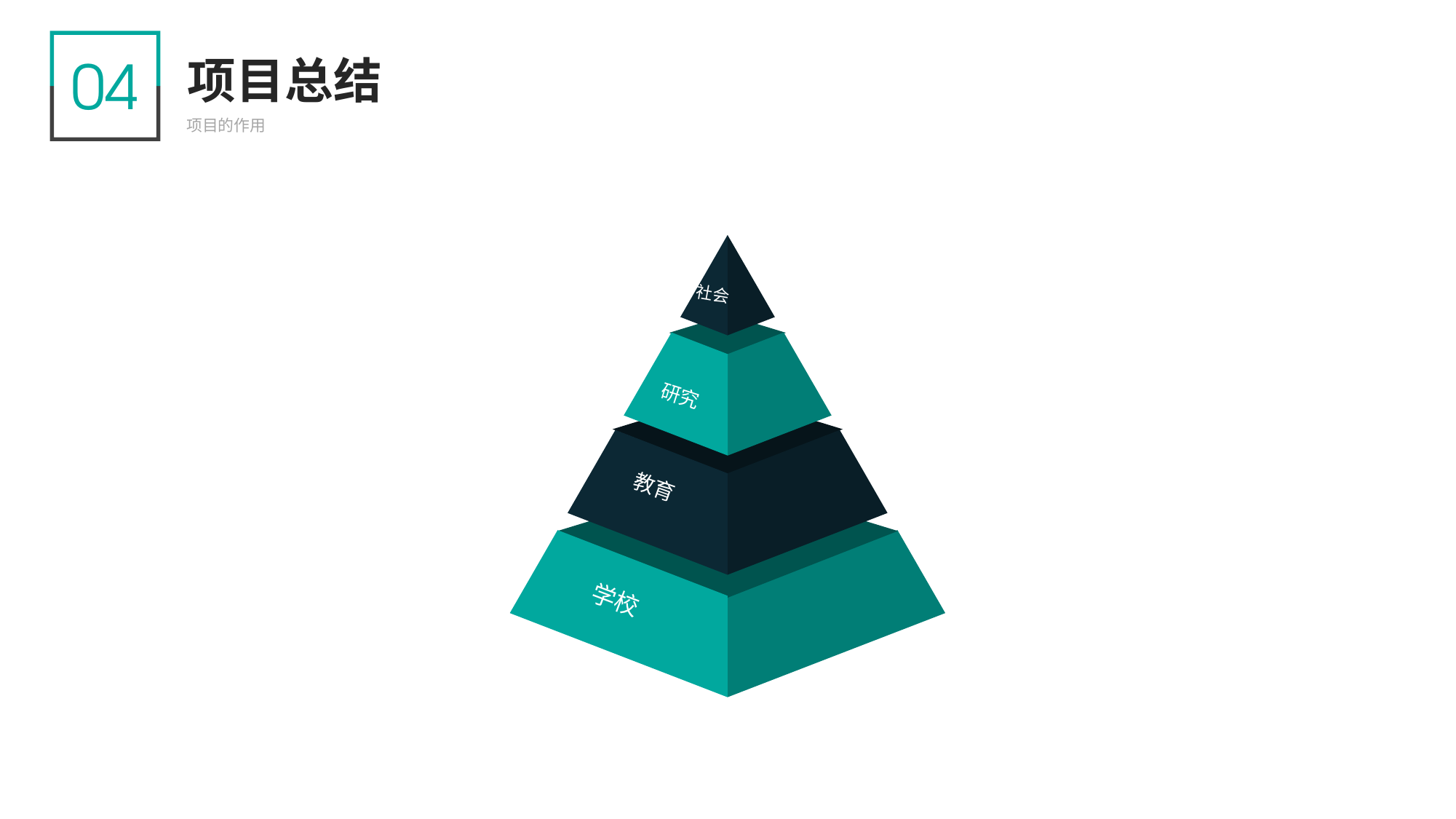

04
项目总结
项目的作用

社会

研究

教育

学校